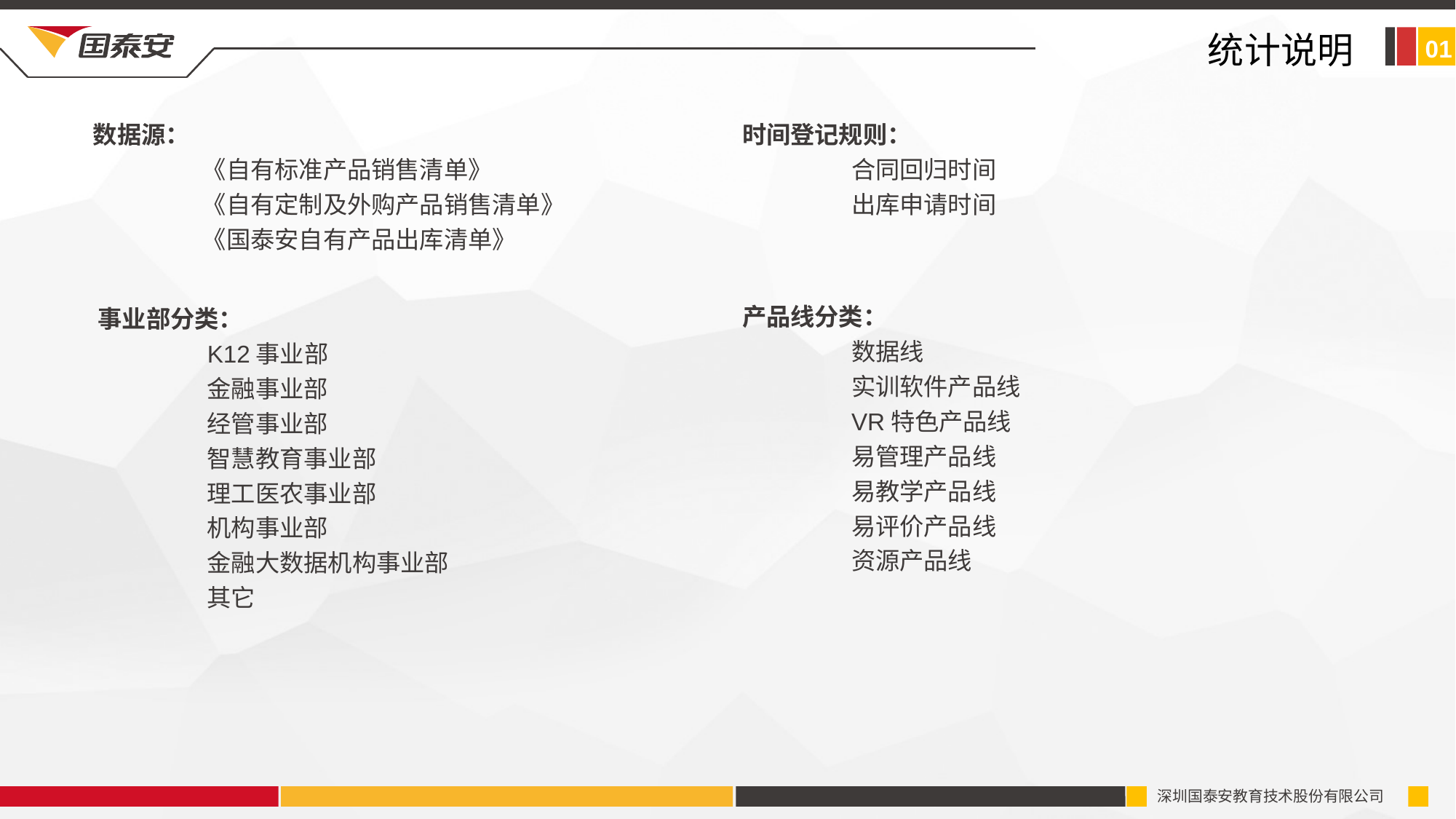

统计说明
01
数据源：
	《自有标准产品销售清单》
	《自有定制及外购产品销售清单》
	《国泰安自有产品出库清单》
时间登记规则：
	合同回归时间
	出库申请时间
产品线分类：
	数据线
	实训软件产品线
	VR特色产品线
	易管理产品线
	易教学产品线
	易评价产品线
	资源产品线

事业部分类：
	K12事业部
	金融事业部
	经管事业部
	智慧教育事业部
	理工医农事业部
	机构事业部
	金融大数据机构事业部
	其它